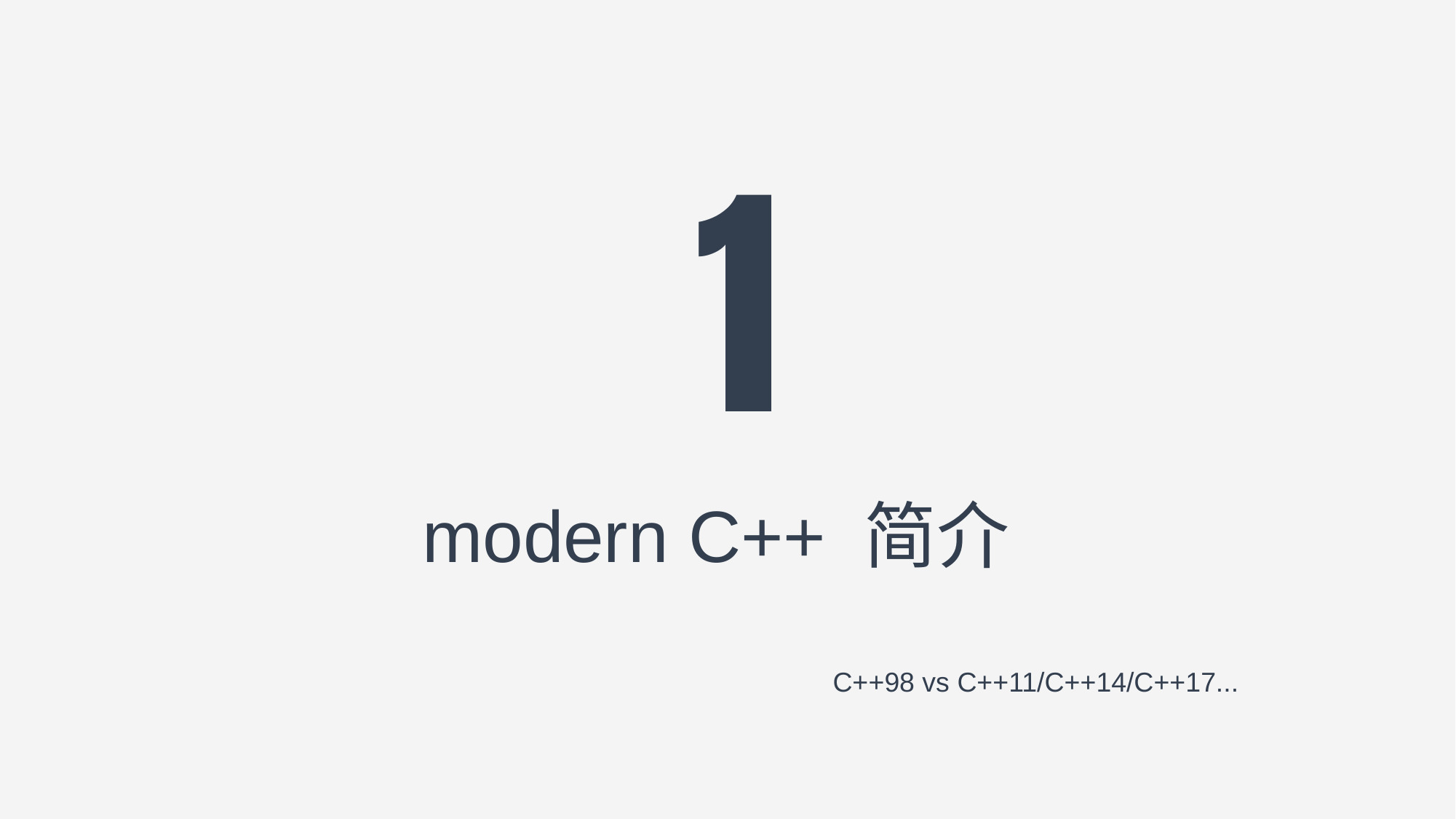

1
modern C++ 简介
C++98 vs C++11/C++14/C++17...